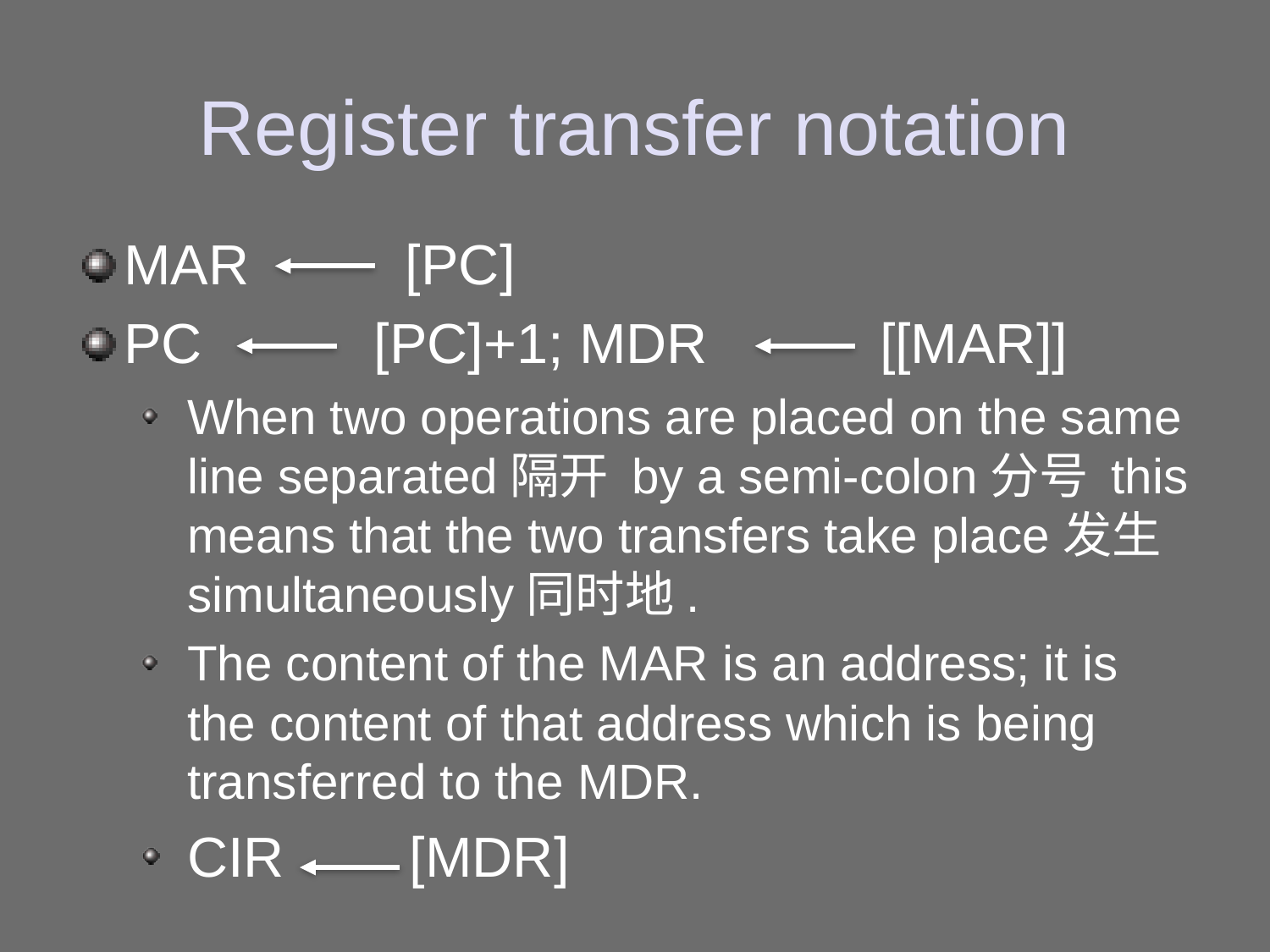

# Register transfer notation
MAR          [PC]
PC           [PC]+1; MDR           [[MAR]]
When two operations are placed on the same line separated隔开 by a semi-colon分号 this means that the two transfers take place发生 simultaneously同时地.
The content of the MAR is an address; it is the content of that address which is being transferred to the MDR.
CIR        [MDR]